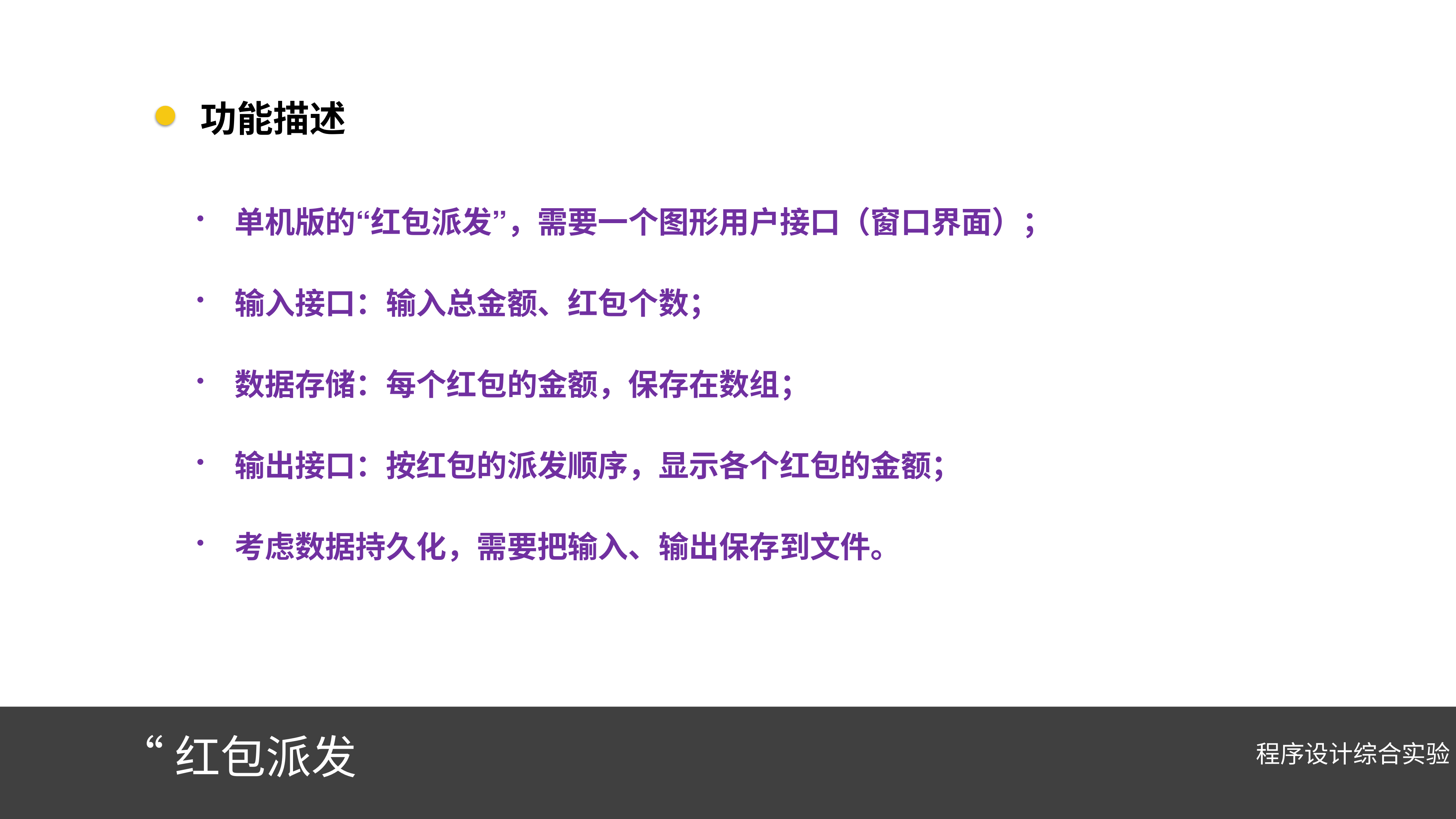

功能描述

单机版的“红包派发”，需要一个图形用户接口（窗口界面）；
输入接口：输入总金额、红包个数；
数据存储：每个红包的金额，保存在数组；
输出接口：按红包的派发顺序，显示各个红包的金额；
考虑数据持久化，需要把输入、输出保存到文件。
“红包派发